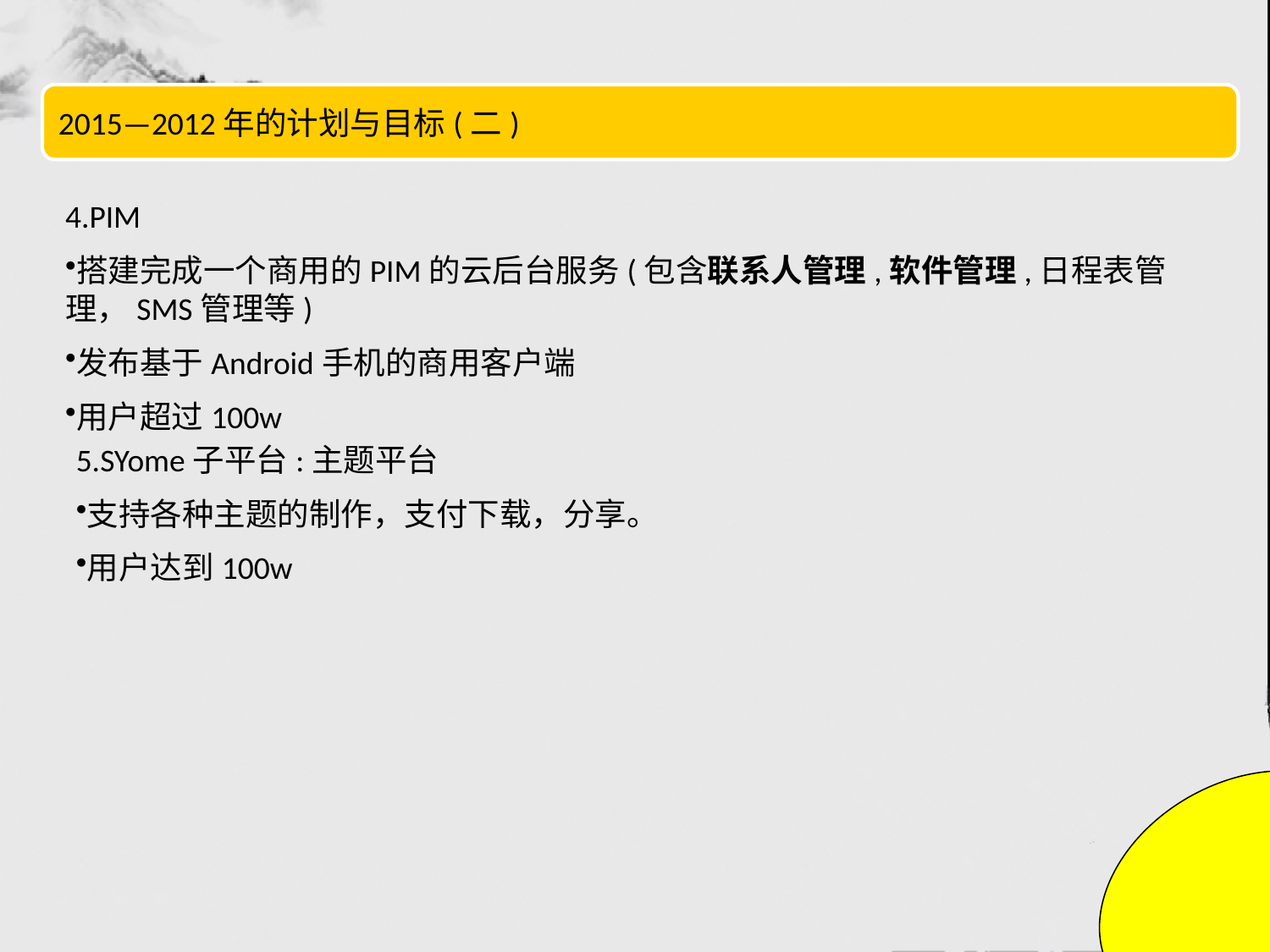

2015—2012年的计划与目标(二)

4.PIM
搭建完成一个商用的PIM的云后台服务(包含联系人管理,软件管理,日程表管理，SMS管理等)
发布基于Android手机的商用客户端
用户超过100w
5.SYome子平台:主题平台
支持各种主题的制作，支付下载，分享。
用户达到100w